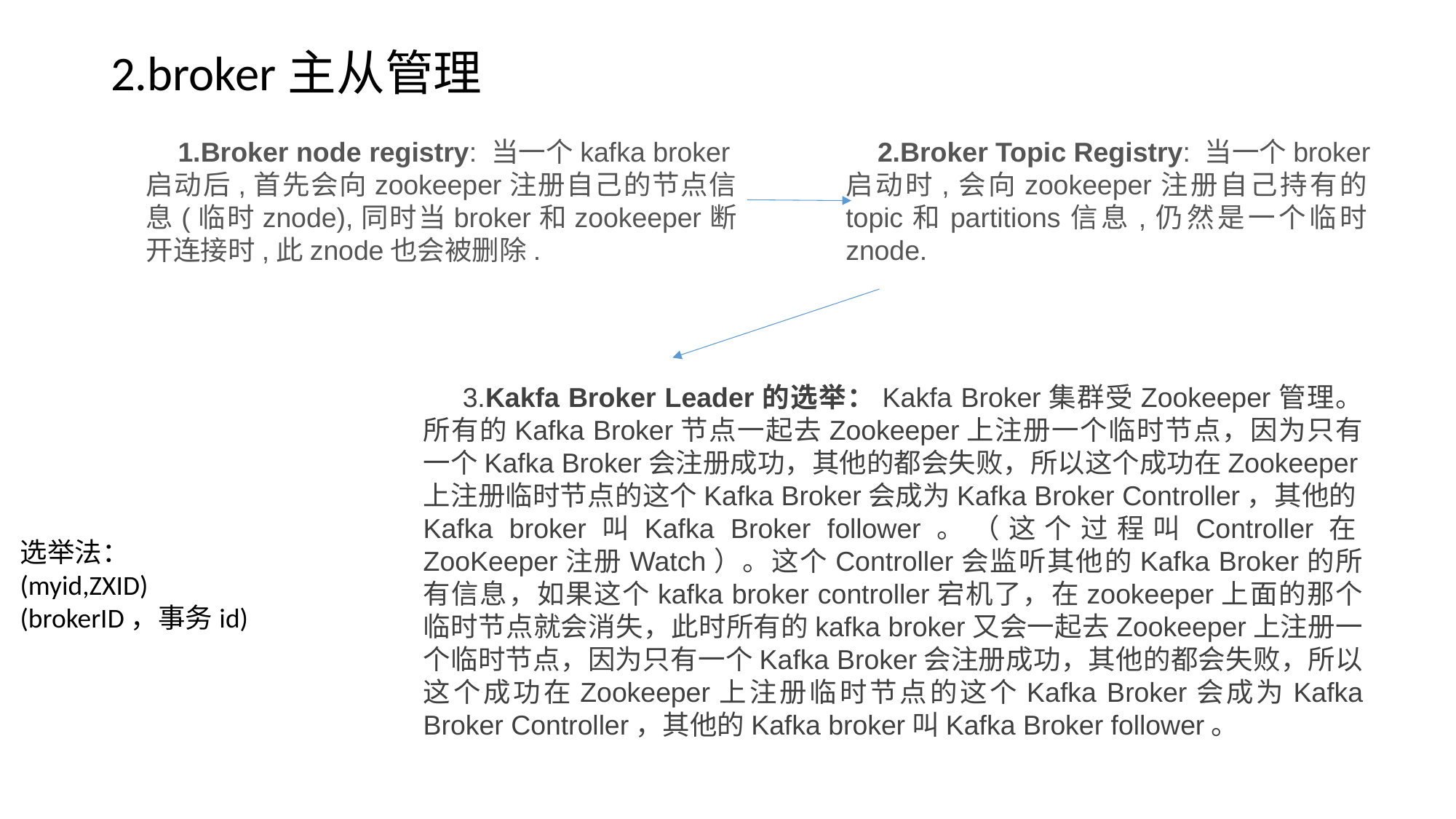

2.broker主从管理
1.Broker node registry: 当一个kafka broker启动后,首先会向zookeeper注册自己的节点信息(临时znode),同时当broker和zookeeper断开连接时,此znode也会被删除.
2.Broker Topic Registry: 当一个broker启动时,会向zookeeper注册自己持有的topic和partitions信息,仍然是一个临时znode.
 3.Kakfa Broker Leader的选举：Kakfa Broker集群受Zookeeper管理。所有的Kafka Broker节点一起去Zookeeper上注册一个临时节点，因为只有一个Kafka Broker会注册成功，其他的都会失败，所以这个成功在Zookeeper上注册临时节点的这个Kafka Broker会成为Kafka Broker Controller，其他的Kafka broker叫Kafka Broker follower。（这个过程叫Controller在ZooKeeper注册Watch）。这个Controller会监听其他的Kafka Broker的所有信息，如果这个kafka broker controller宕机了，在zookeeper上面的那个临时节点就会消失，此时所有的kafka broker又会一起去Zookeeper上注册一个临时节点，因为只有一个Kafka Broker会注册成功，其他的都会失败，所以这个成功在Zookeeper上注册临时节点的这个Kafka Broker会成为Kafka Broker Controller，其他的Kafka broker叫Kafka Broker follower。
选举法：
(myid,ZXID)
(brokerID，事务id)